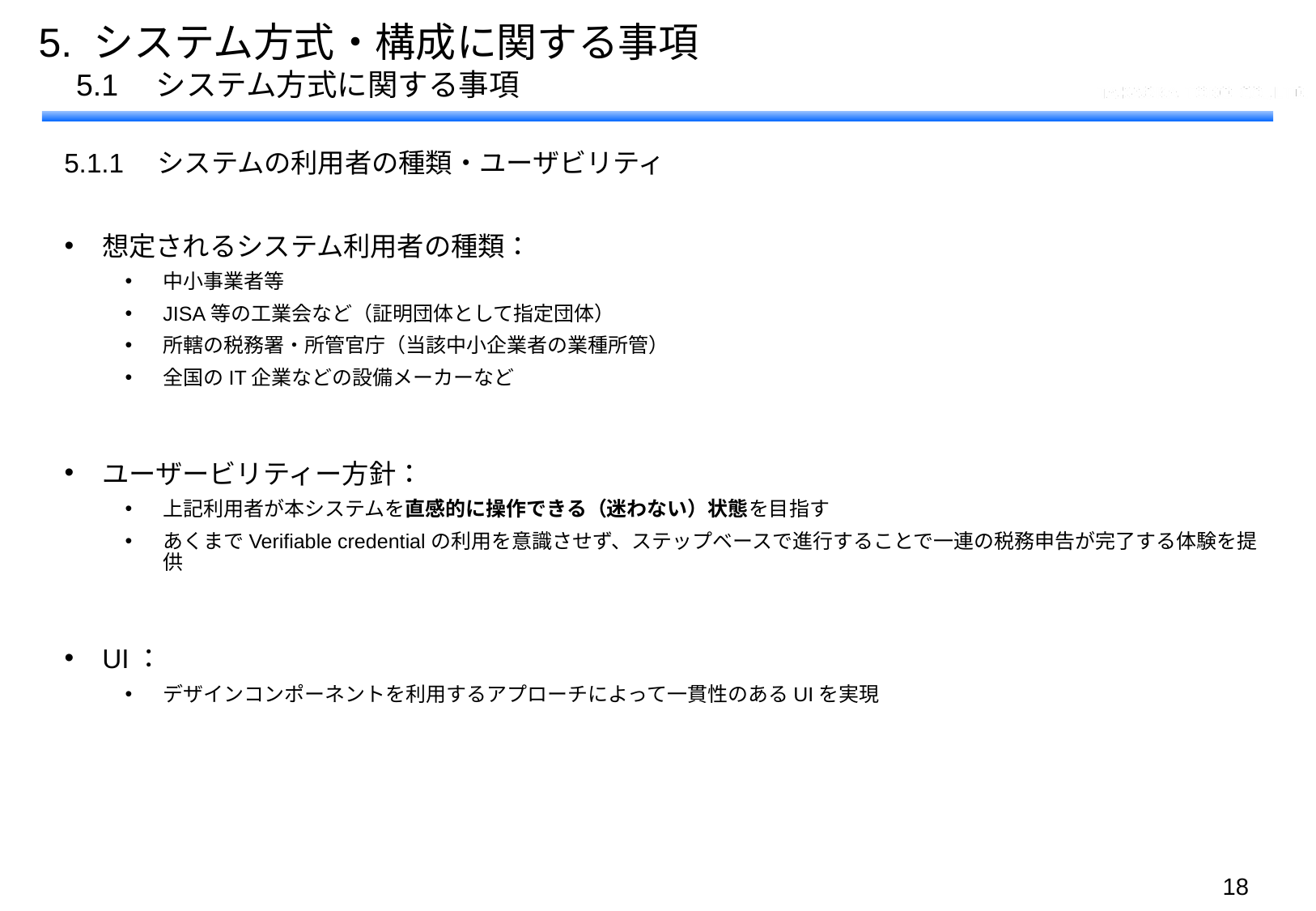

5. システム方式・構成に関する事項
　5.1　システム方式に関する事項
5.1.1　システムの利用者の種類・ユーザビリティ
想定されるシステム利用者の種類：
中小事業者等
JISA等の工業会など（証明団体として指定団体）
所轄の税務署・所管官庁（当該中小企業者の業種所管）
全国のIT企業などの設備メーカーなど

ユーザービリティー方針：
上記利用者が本システムを直感的に操作できる（迷わない）状態を目指す
あくまでVerifiable credentialの利用を意識させず、ステップベースで進行することで一連の税務申告が完了する体験を提供

UI：
デザインコンポーネントを利用するアプローチによって一貫性のあるUIを実現

18